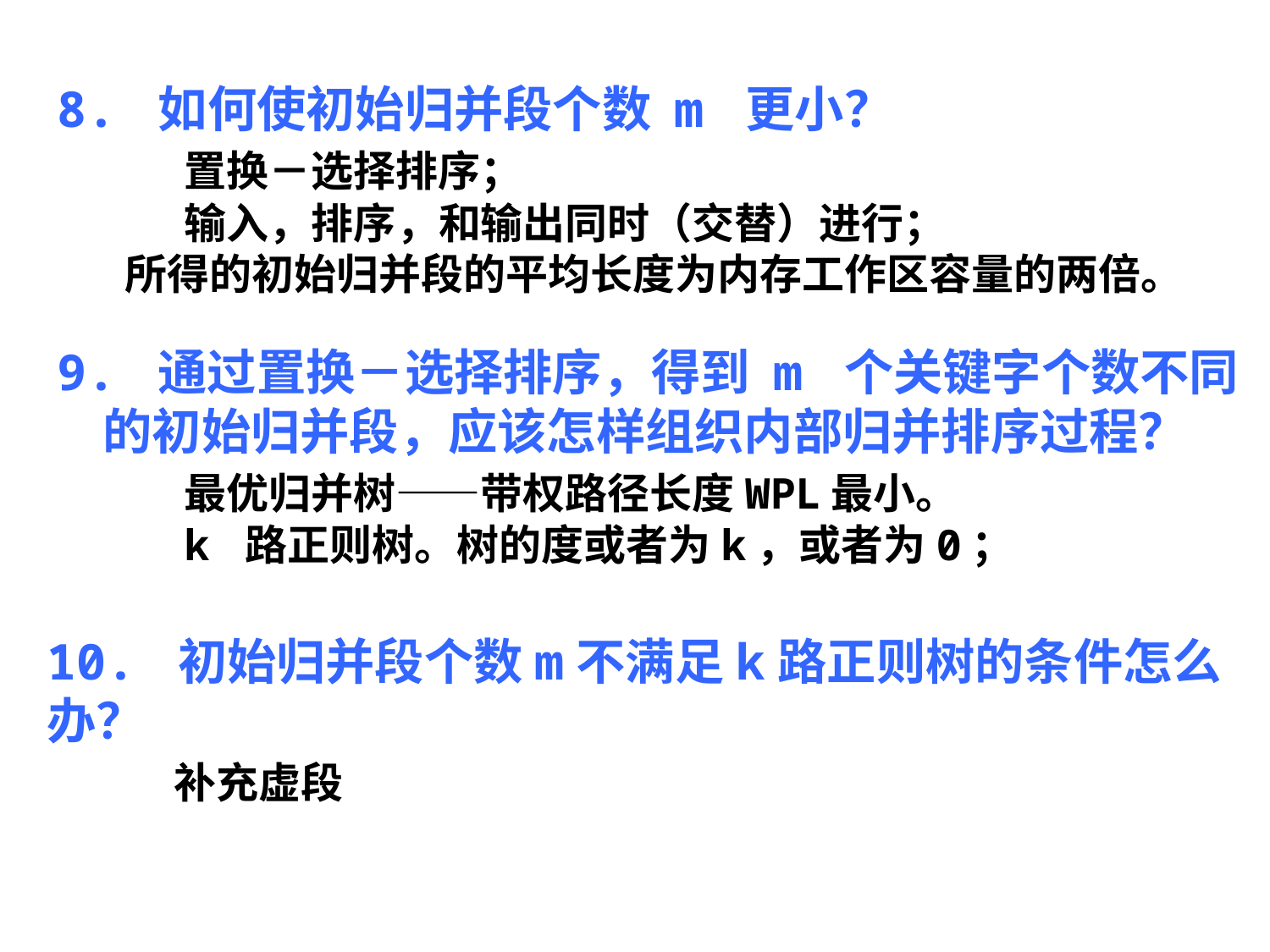

8. 如何使初始归并段个数 m 更小？
	置换－选择排序；
	输入，排序，和输出同时（交替）进行；
      所得的初始归并段的平均长度为内存工作区容量的两倍。
9. 通过置换－选择排序，得到 m 个关键字个数不同
   的初始归并段，应该怎样组织内部归并排序过程？
	最优归并树——带权路径长度WPL最小。
	k 路正则树。树的度或者为k，或者为0；
10. 初始归并段个数m不满足k路正则树的条件怎么办？
	补充虚段